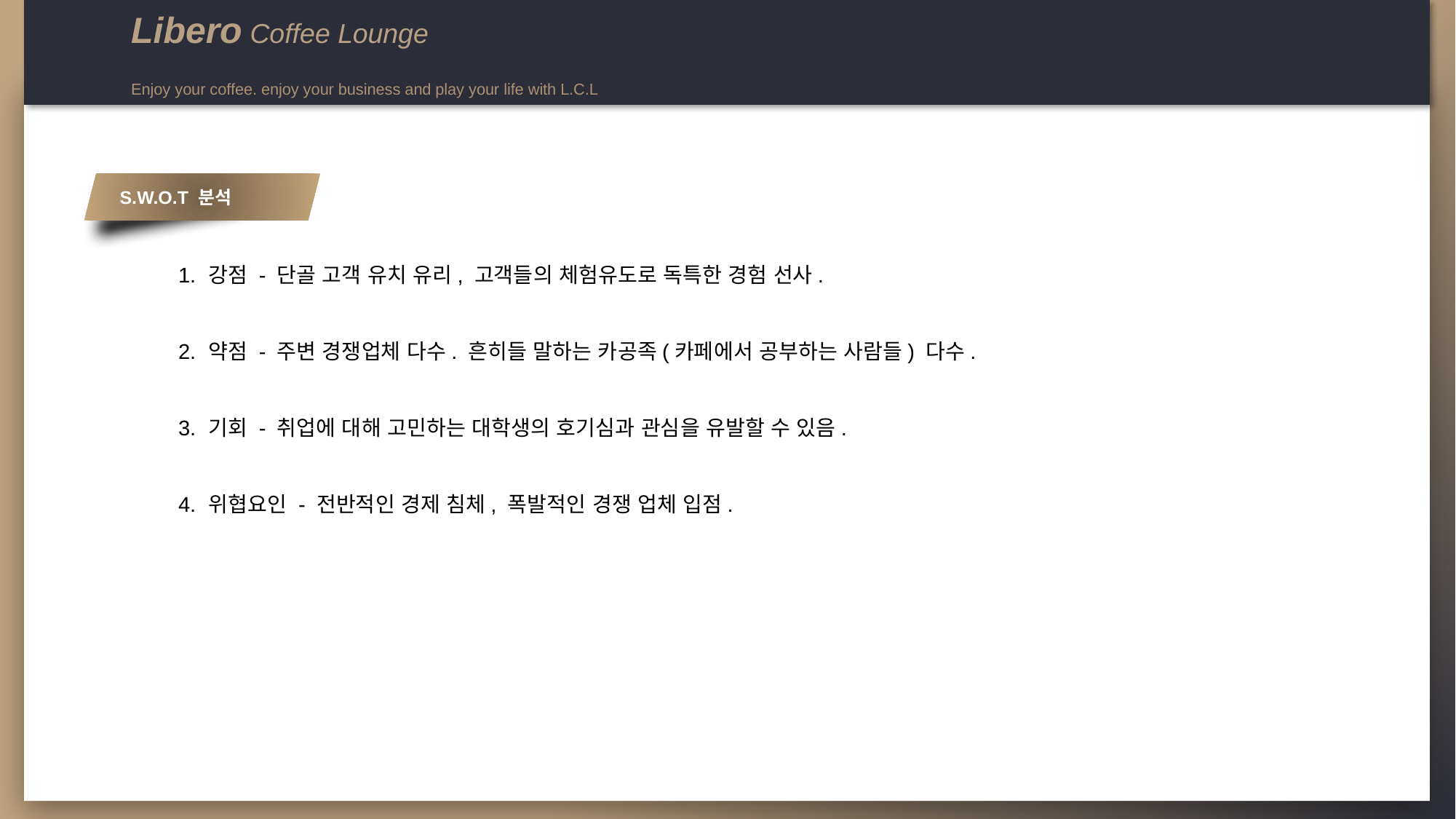

Libero Coffee Lounge
Enjoy your coffee. enjoy your business and play your life with L.C.L

S.W.O.T 분석

강점 - 단골 고객 유치 유리, 고객들의 체험유도로 독특한 경험 선사.

약점 - 주변 경쟁업체 다수. 흔히들 말하는 카공족(카페에서 공부하는 사람들) 다수.

기회 - 취업에 대해 고민하는 대학생의 호기심과 관심을 유발할 수 있음.

위협요인 - 전반적인 경제 침체, 폭발적인 경쟁 업체 입점.